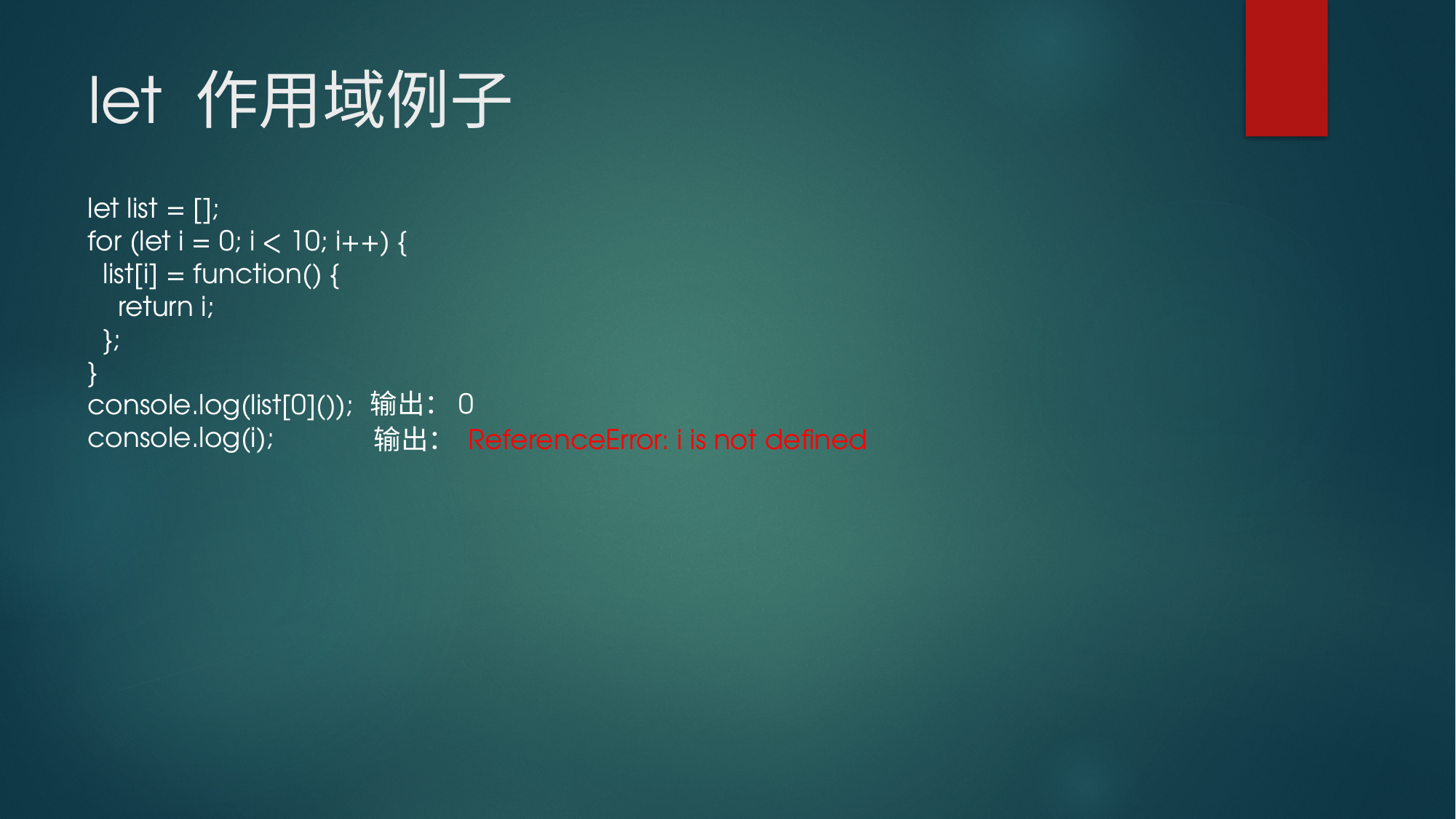

# let 作用域例子
let list = [];
for (let i = 0; i < 10; i++) {
  list[i] = function() {
    return i;
  };
}
console.log(list[0]());
console.log(i);
输出：0
输出： ReferenceError: i is not defined